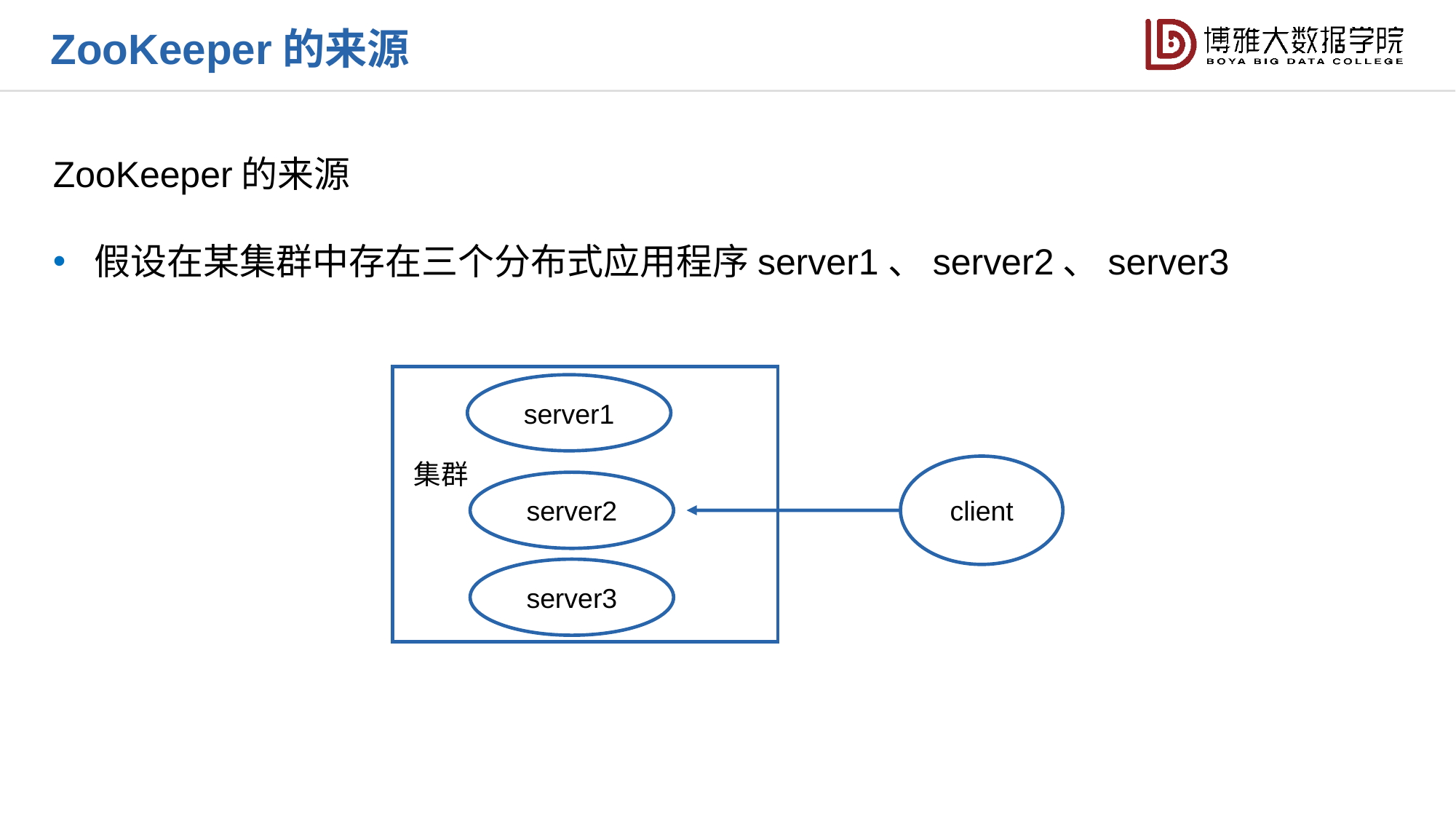

ZooKeeper的来源

ZooKeeper的来源

假设在某集群中存在三个分布式应用程序server1、server2、server3

server1
集群
server2
server3
client